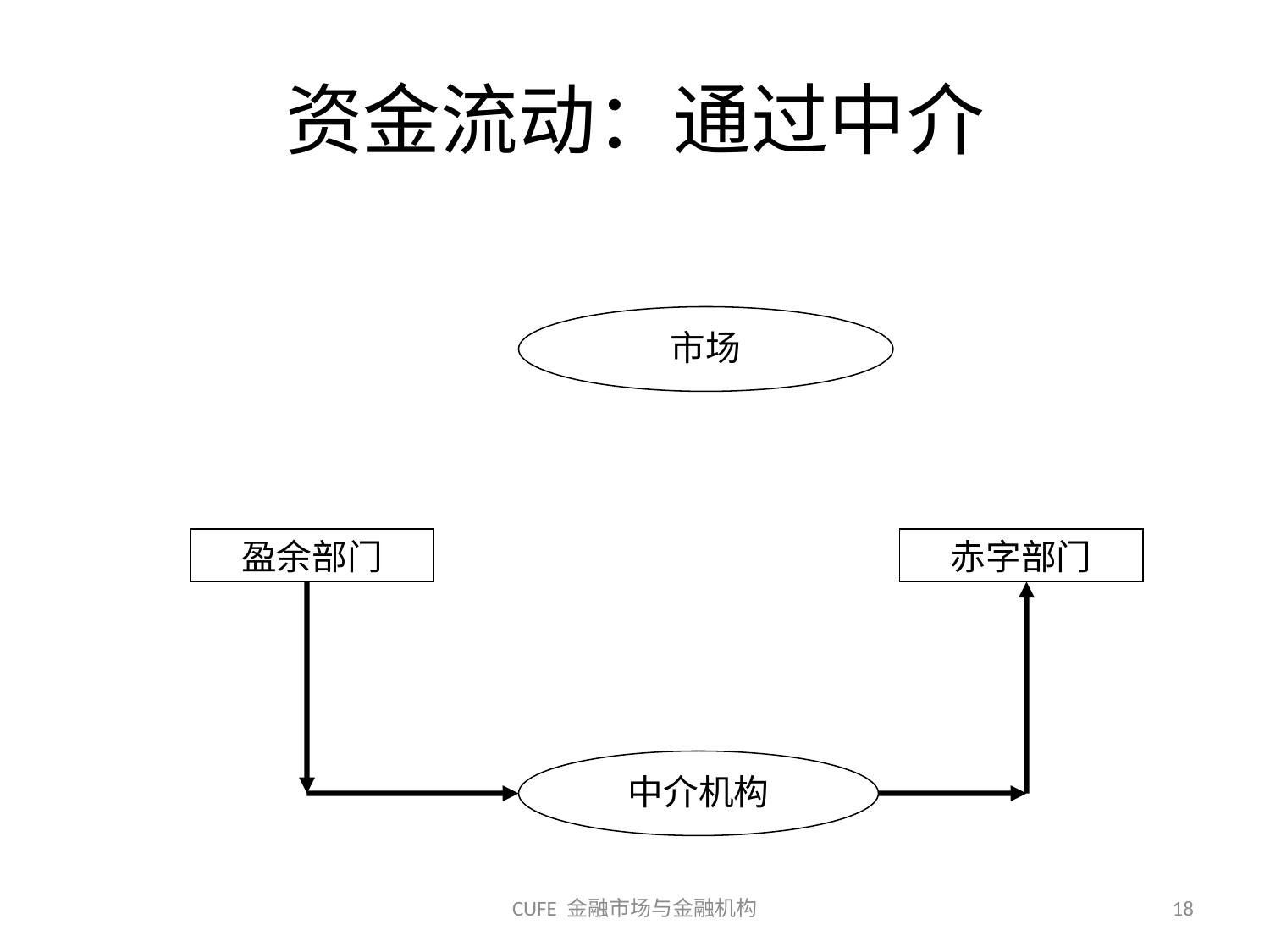

# 资金流动：通过中介
市场
盈余部门
赤字部门

中介机构

CUFE 金融市场与金融机构
18